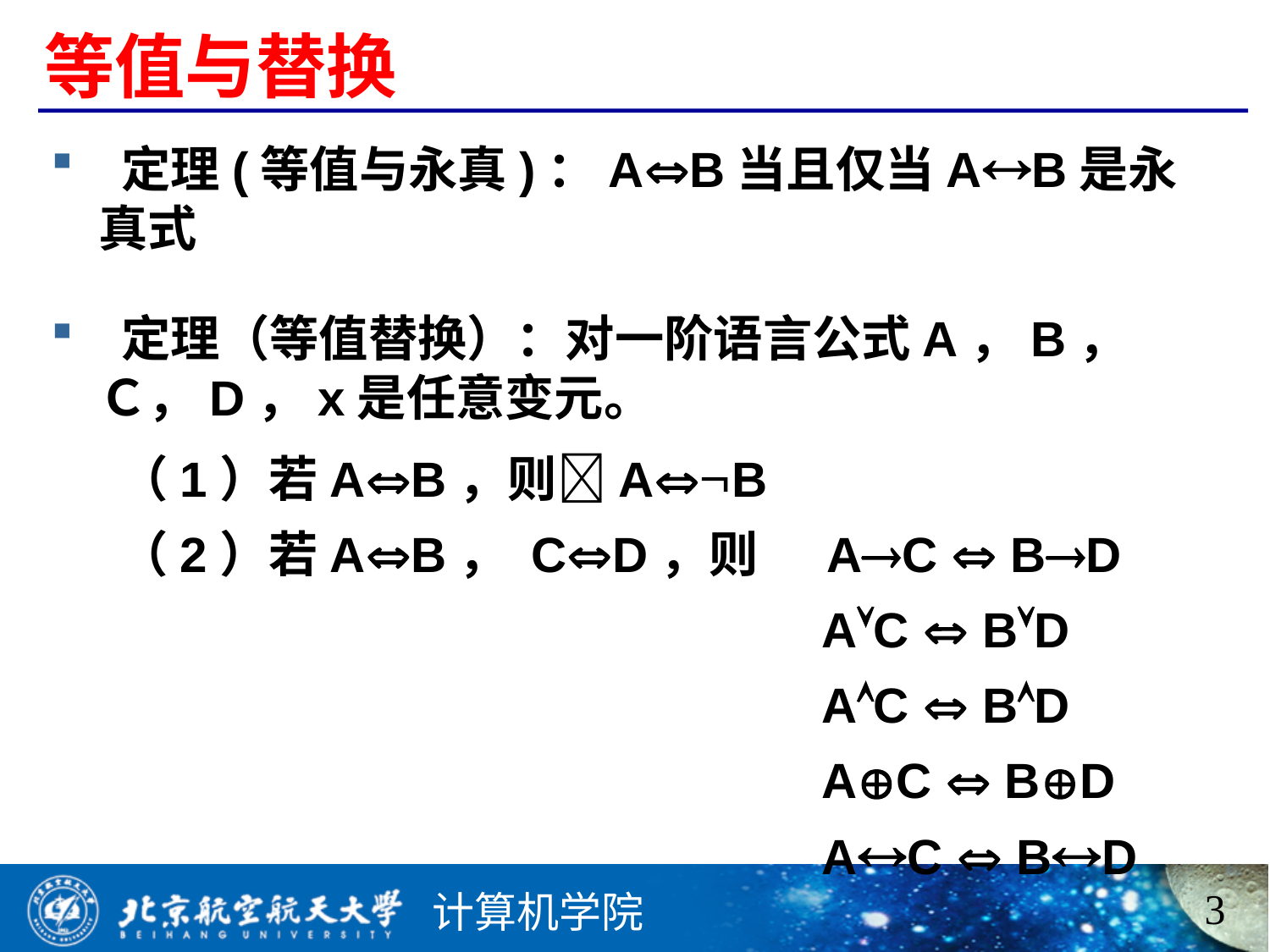

# 等值与替换
 定理(等值与永真)：A⇔B当且仅当A↔B是永真式

 定理（等值替换）：对一阶语言公式A，B，Ｃ，D，x是任意变元。
     （1）若A⇔B，则¬A⇔¬B
     （2）若A⇔B， C⇔D，则     A→C ⇔ B→D
                                                        A∨C ⇔ B∨D
                                                        A∧C ⇔ B∧D
                                                        A⊕C ⇔ B⊕D
                                                        A↔C ⇔ B↔D